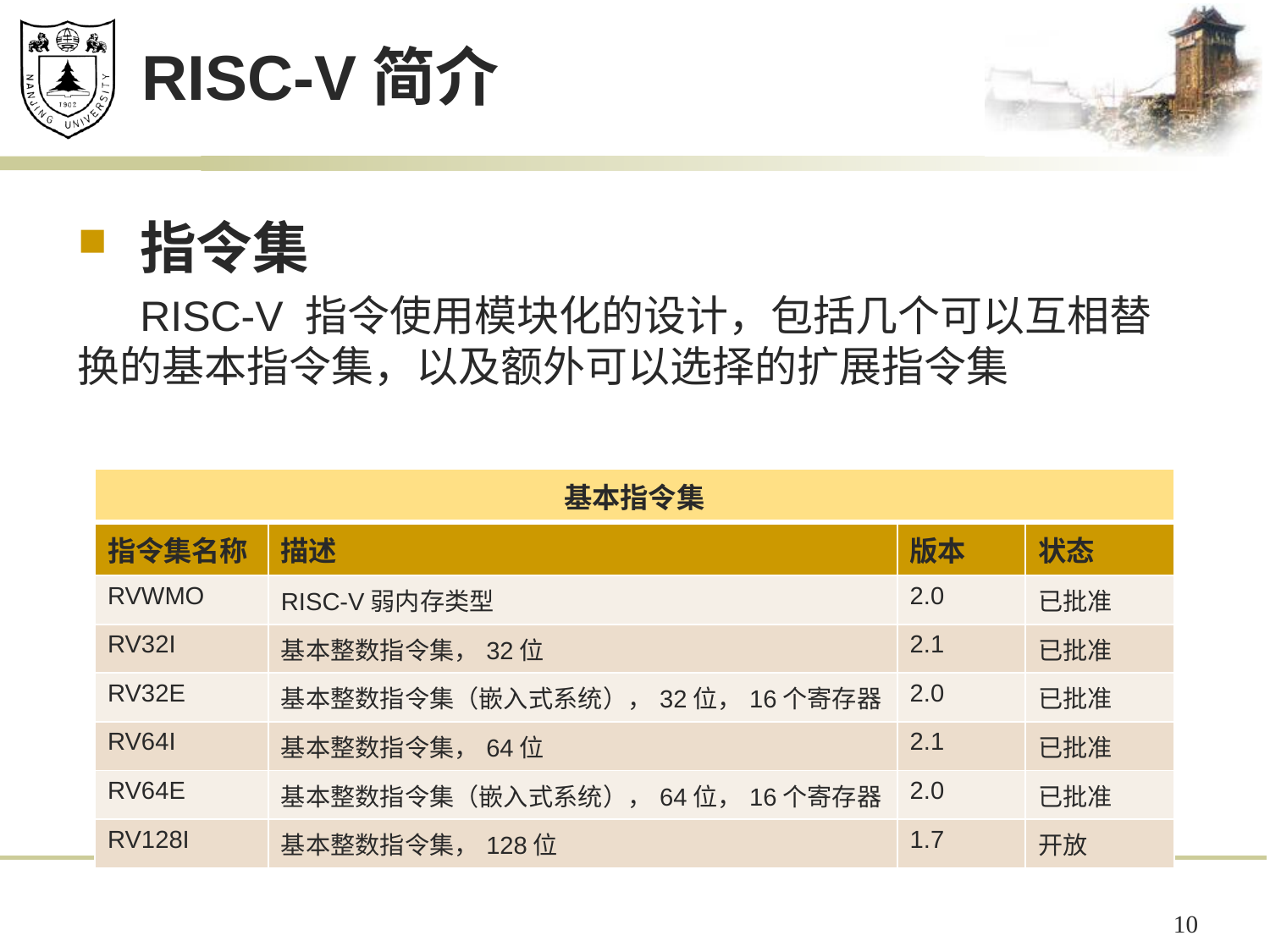

# RISC-V简介
指令集
       RISC-V 指令使用模块化的设计，包括几个可以互相替换的基本指令集，以及额外可以选择的扩展指令集
| 基本指令集 |  |  |  |
| --- | --- | --- | --- |
| 指令集名称 | 描述 | 版本 | 状态 |
| RVWMO | RISC-V弱内存类型 | 2.0 | 已批准 |
| RV32I | 基本整数指令集，32位 | 2.1 | 已批准 |
| RV32E | 基本整数指令集（嵌入式系统），32位，16个寄存器 | 2.0 | 已批准 |
| RV64I | 基本整数指令集，64位 | 2.1 | 已批准 |
| RV64E | 基本整数指令集（嵌入式系统），64位，16个寄存器 | 2.0 | 已批准 |
| RV128I | 基本整数指令集，128位 | 1.7 | 开放 |